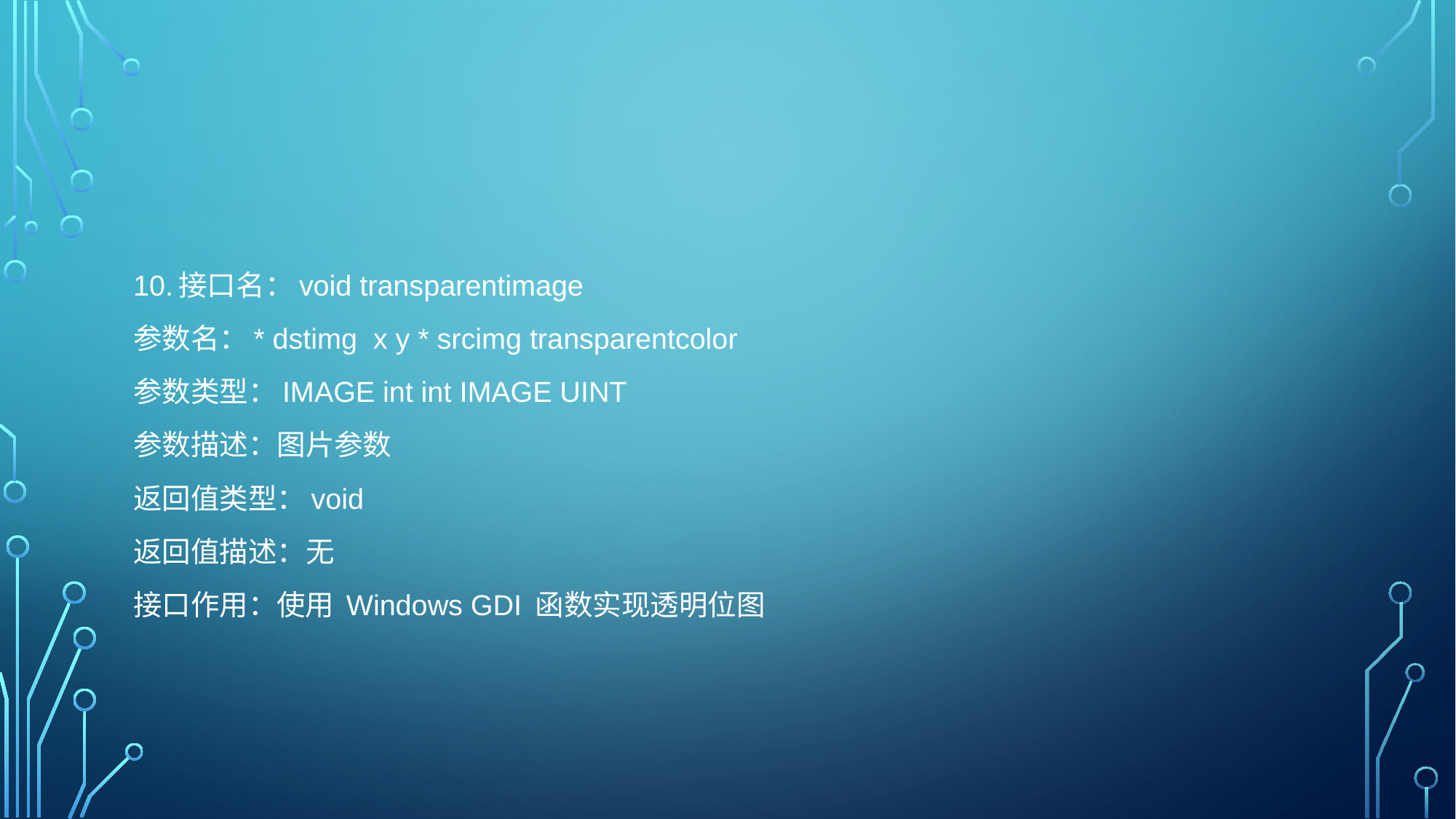

#

10.接口名：void transparentimage
参数名：* dstimg  x y * srcimg transparentcolor
参数类型：IMAGE int int IMAGE UINT
参数描述：图片参数
返回值类型：void
返回值描述：无
接口作用：使用 Windows GDI 函数实现透明位图